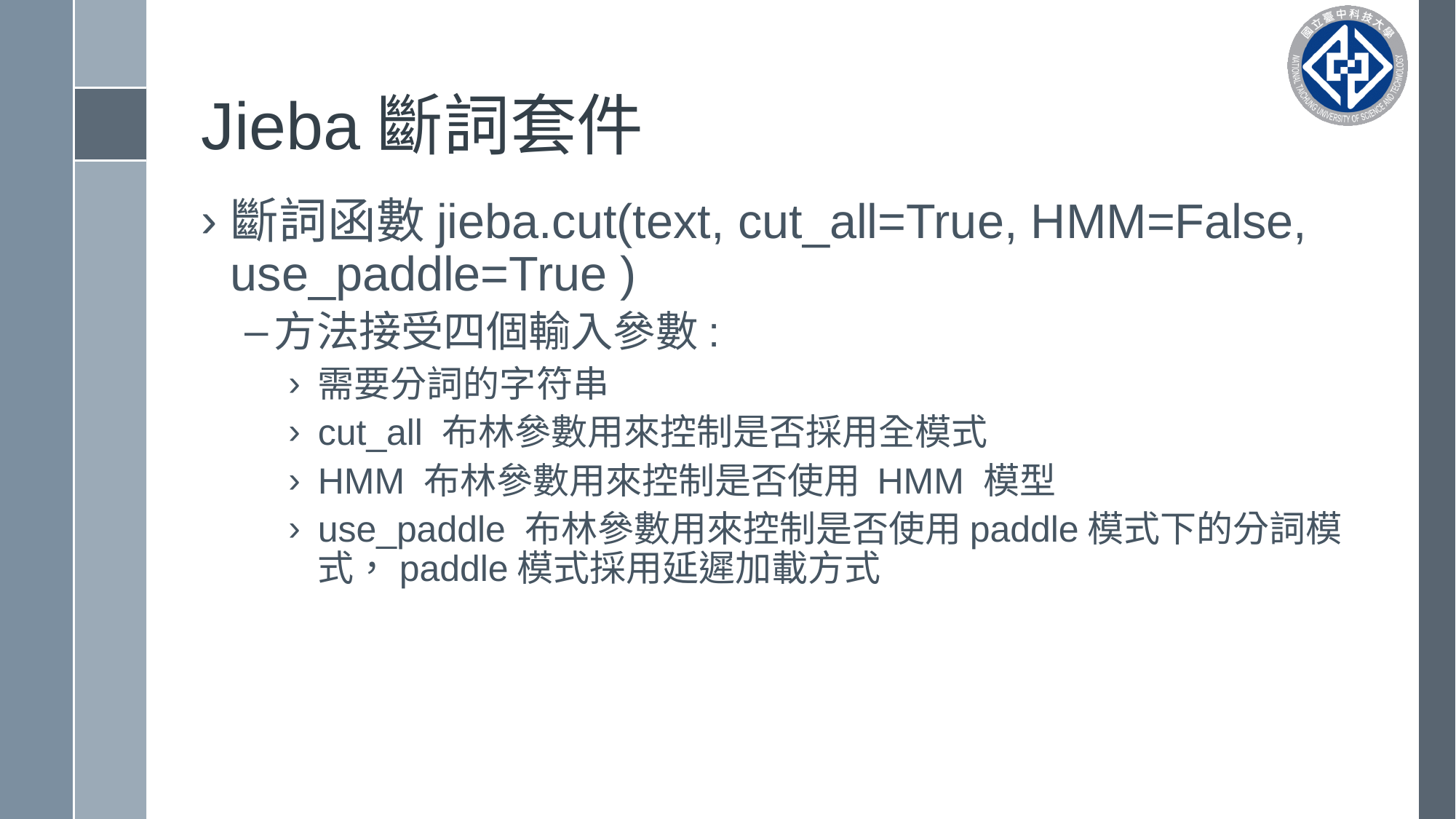

# Jieba斷詞套件
斷詞函數jieba.cut(text, cut_all=True, HMM=False, use_paddle=True )
方法接受四個輸入參數:
需要分詞的字符串
cut_all 布林參數用來控制是否採用全模式
HMM 布林參數用來控制是否使用 HMM 模型
use_paddle 布林參數用來控制是否使用paddle模式下的分詞模式，paddle模式採用延遲加載方式